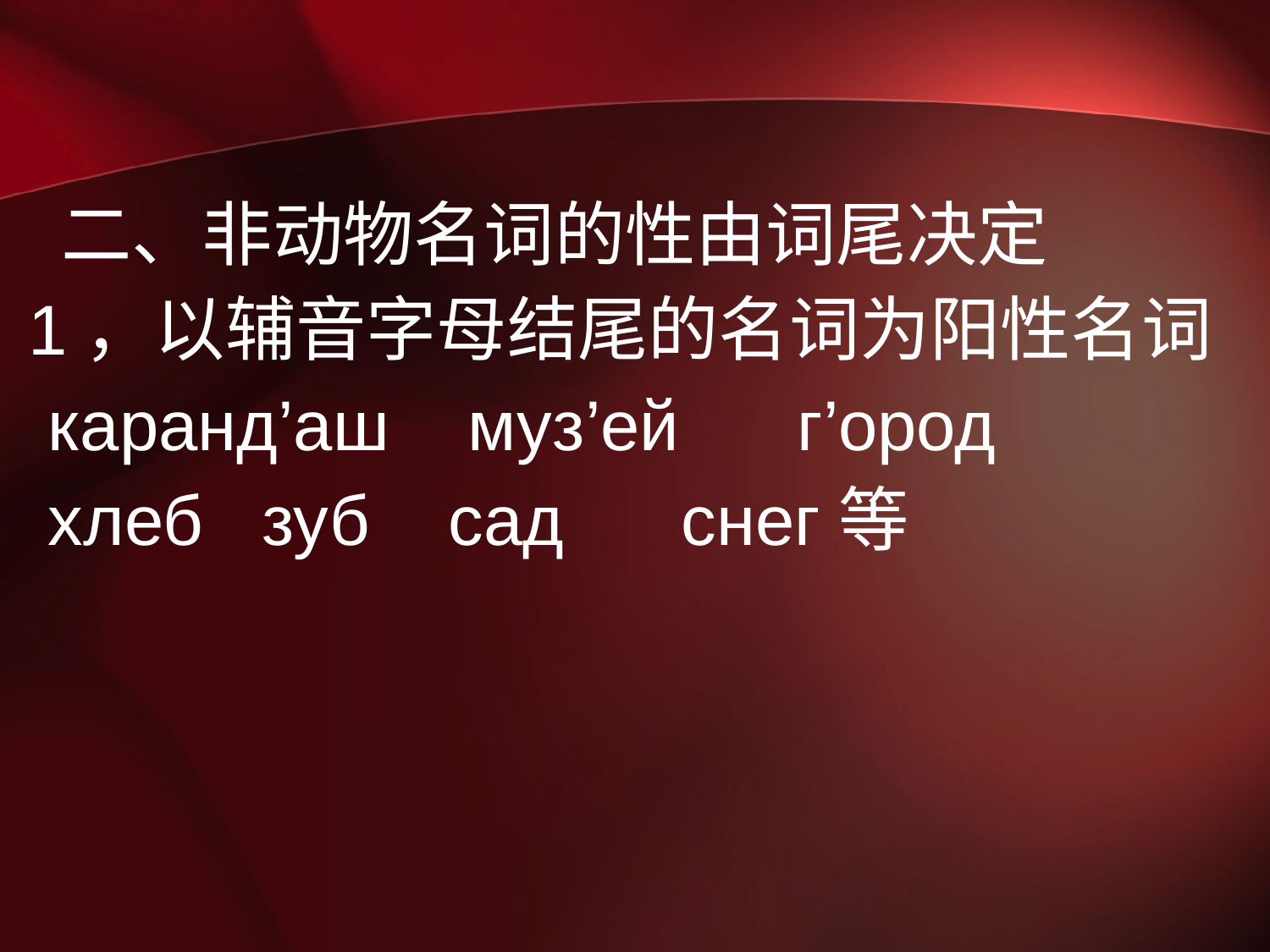

二、非动物名词的性由词尾决定
1，以辅音字母结尾的名词为阳性名词
 каранд’аш    муз’ей      г’ород
 хлеб   зуб    сад      снег等